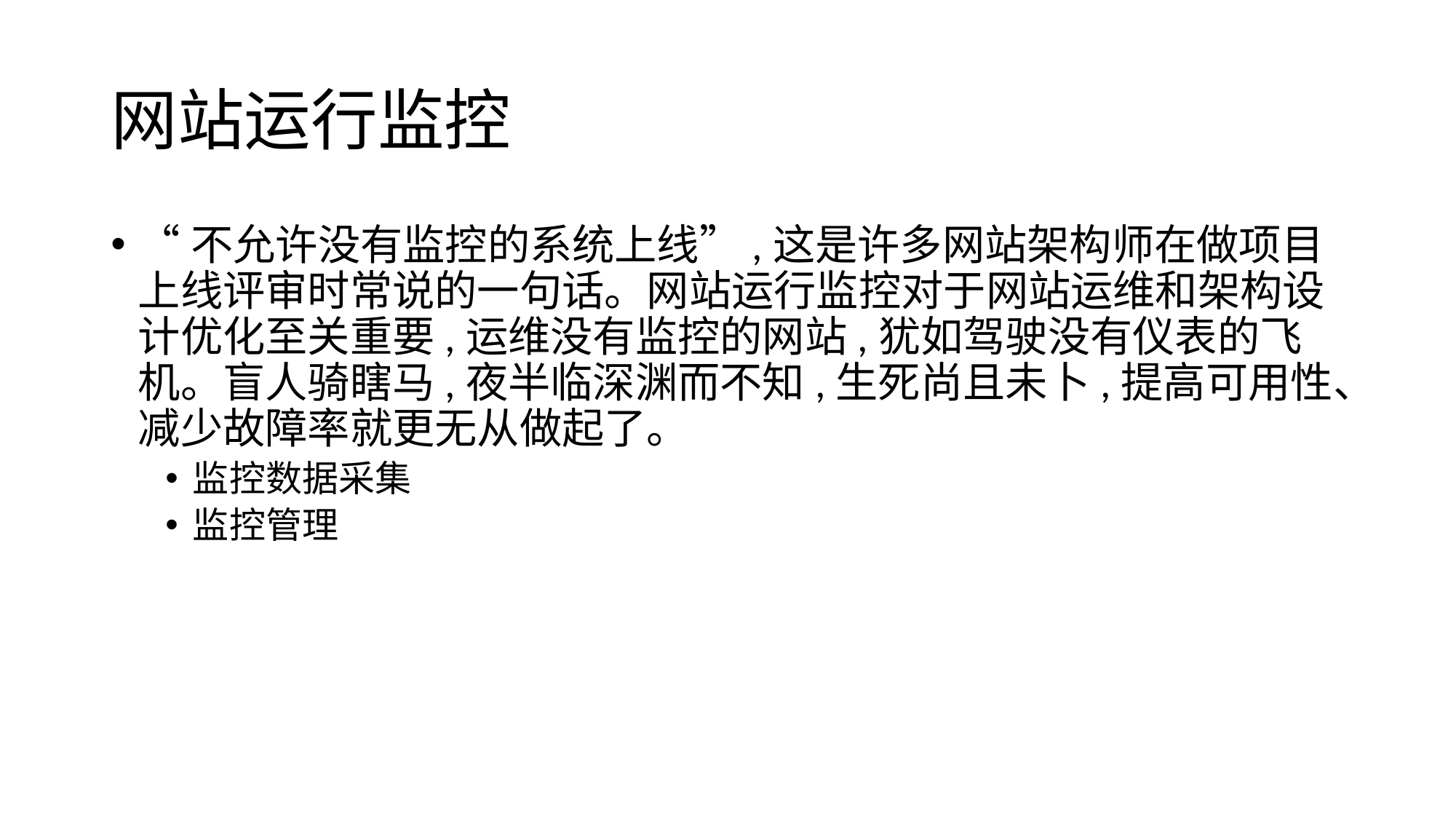

# 网站运行监控
“不允许没有监控的系统上线”,这是许多网站架构师在做项目上线评审时常说的一句话。网站运行监控对于网站运维和架构设计优化至关重要,运维没有监控的网站,犹如驾驶没有仪表的飞机。盲人骑瞎马,夜半临深渊而不知,生死尚且未卜,提高可用性、减少故障率就更无从做起了。
监控数据采集
监控管理